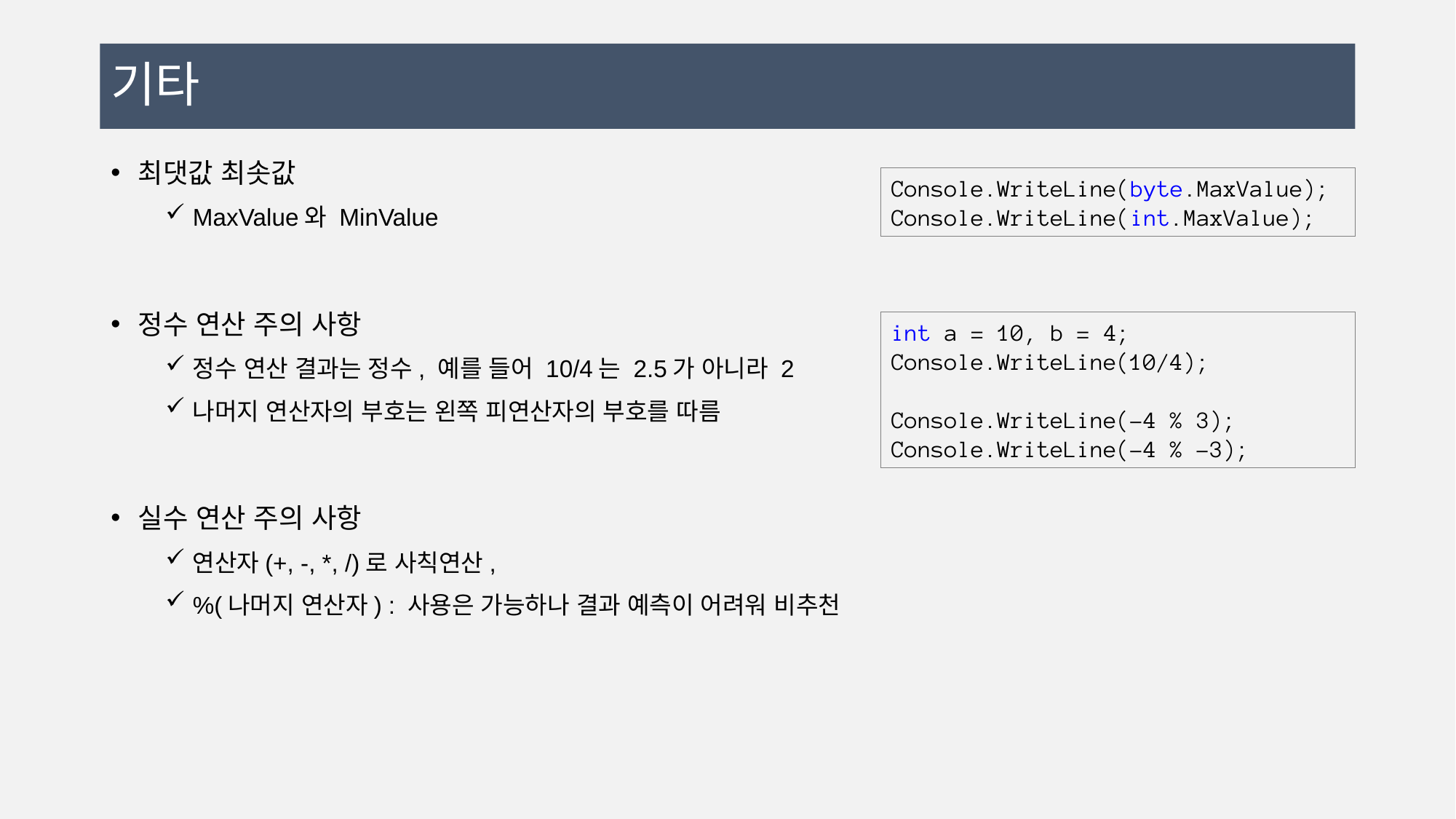

# 기타
최댓값 최솟값
MaxValue와 MinValue

정수 연산 주의 사항
정수 연산 결과는 정수, 예를 들어 10/4는 2.5가 아니라 2
나머지 연산자의 부호는 왼쪽 피연산자의 부호를 따름

실수 연산 주의 사항
연산자(+, -, *, /)로 사칙연산,
%(나머지 연산자) : 사용은 가능하나 결과 예측이 어려워 비추천
Console.WriteLine(byte.MaxValue);
Console.WriteLine(int.MaxValue);
int a = 10, b = 4;
Console.WriteLine(10/4);

Console.WriteLine(-4 % 3);
Console.WriteLine(-4 % -3);